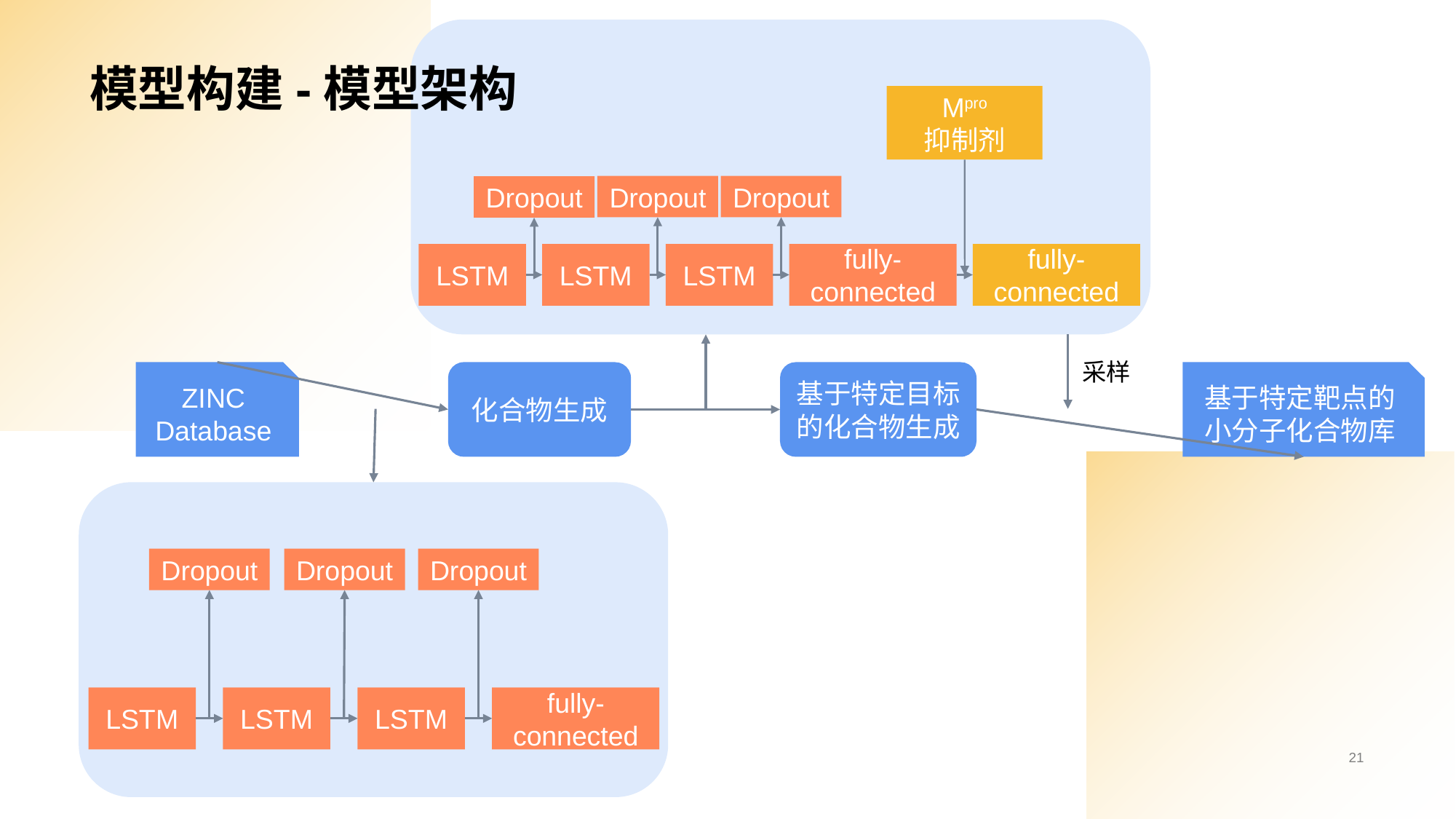

# 模型构建-模型架构

Mpro
抑制剂
Dropout
Dropout
Dropout
fully-connected
LSTM
LSTM
LSTM
fully-connected
采样
ZINC
Database
化合物生成
基于特定目标的化合物生成
基于特定靶点的小分子化合物库

Dropout
Dropout
Dropout
LSTM
LSTM
LSTM
fully-connected
21